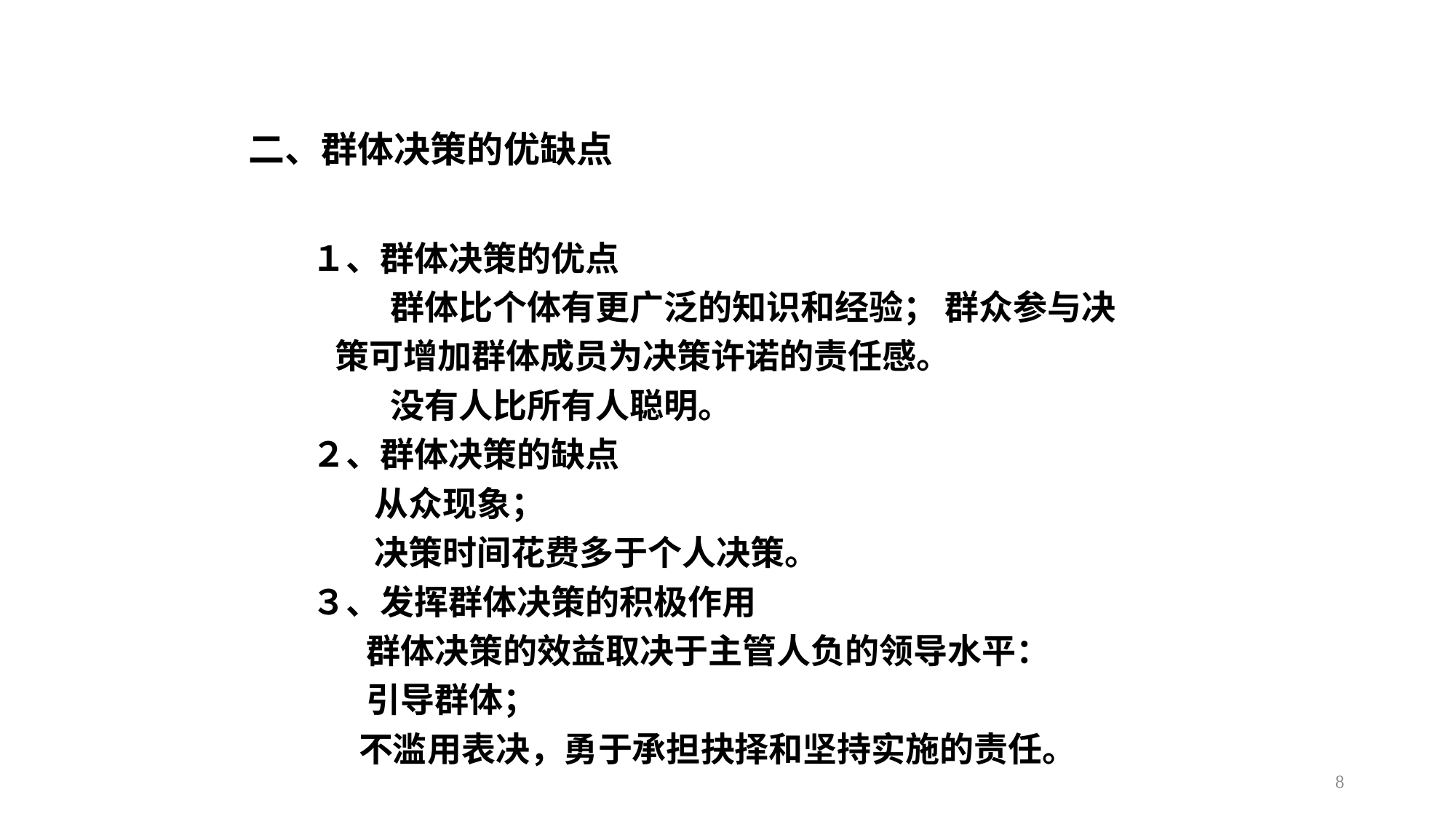

# 二、群体决策的优缺点
      １、群体决策的优点
                群体比个体有更广泛的知识和经验； 群众参与决
         策可增加群体成员为决策许诺的责任感。
                没有人比所有人聪明。
      ２、群体决策的缺点
              从众现象；
              决策时间花费多于个人决策。
      ３、发挥群体决策的积极作用
             群体决策的效益取决于主管人负的领导水平：
             引导群体；
            不滥用表决，勇于承担抉择和坚持实施的责任。

8